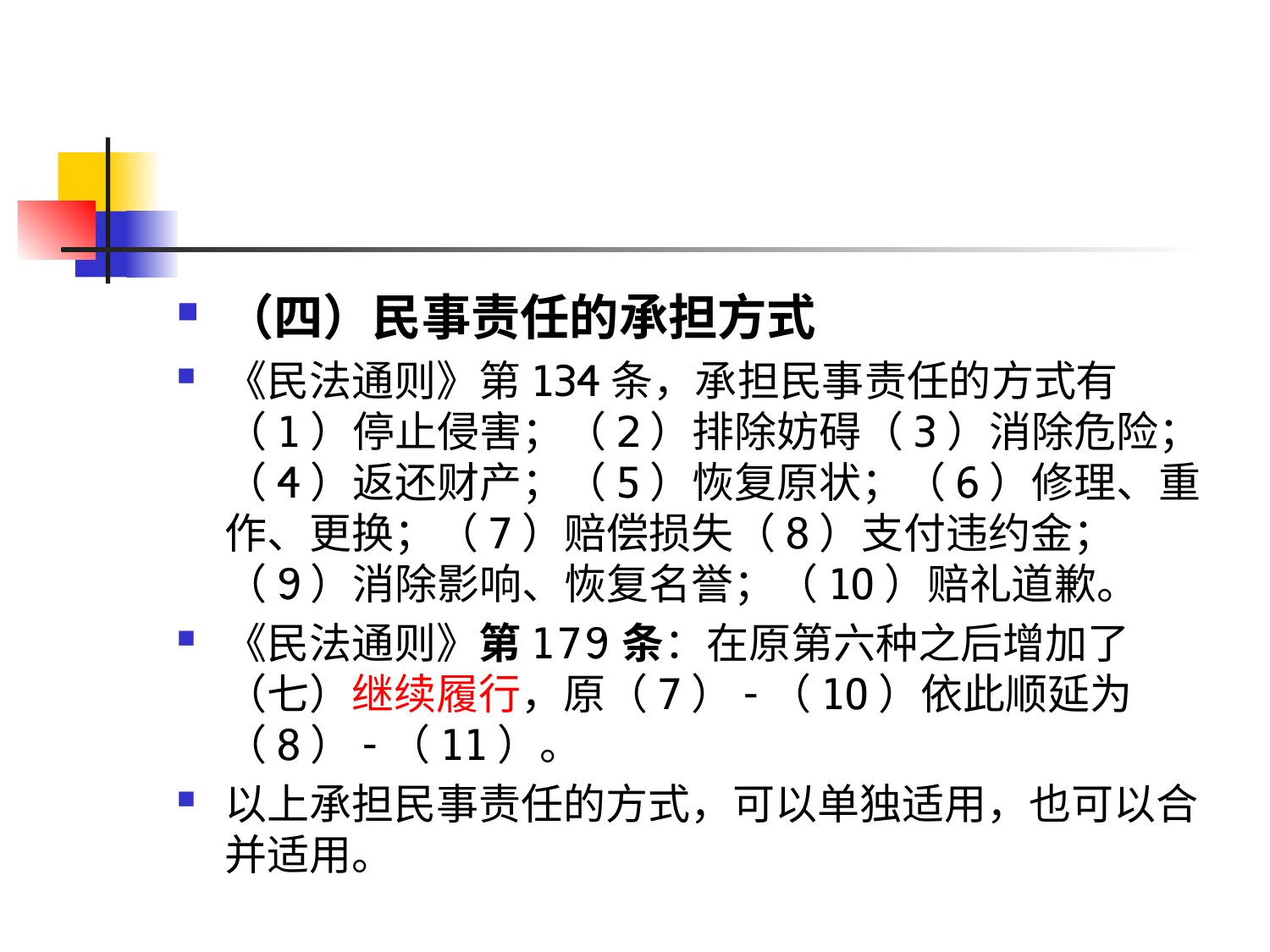

#
（四）民事责任的承担方式
《民法通则》第134条，承担民事责任的方式有（1）停止侵害；（2）排除妨碍（3）消除危险；（4）返还财产；（5）恢复原状；（6）修理、重作、更换；（7）赔偿损失（8）支付违约金；（9）消除影响、恢复名誉；（10）赔礼道歉。
《民法通则》第179条：在原第六种之后增加了（七）继续履行，原（7）-（10）依此顺延为（8）-（11）。
以上承担民事责任的方式，可以单独适用，也可以合并适用。